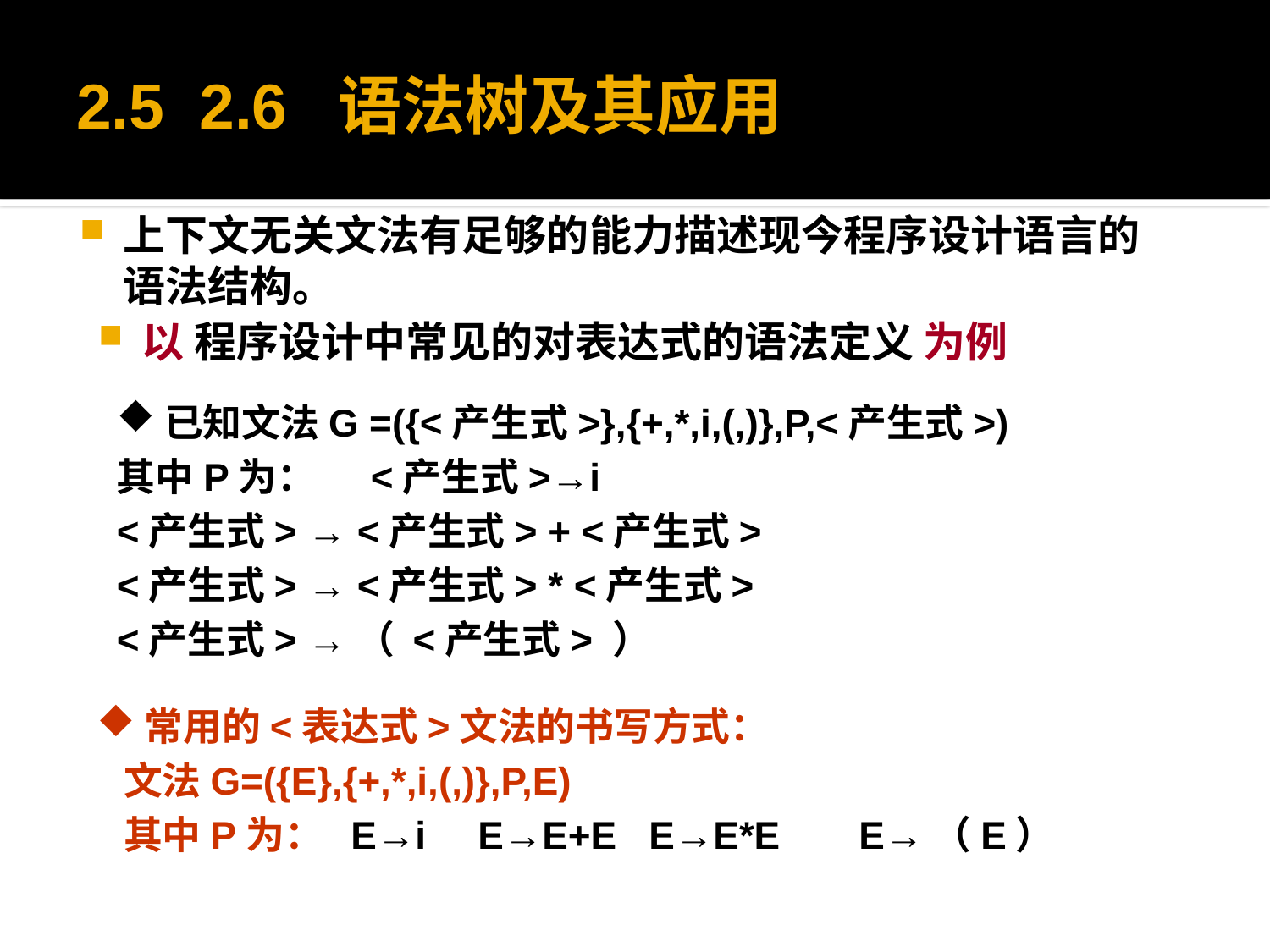

# 2.5  2.6  语法树及其应用
上下文无关文法有足够的能力描述现今程序设计语言的语法结构。
以 程序设计中常见的对表达式的语法定义 为例
已知文法G =({<产生式>},{+,*,i,(,)},P,<产生式>)
其中P为：	<产生式>→i
<产生式> → <产生式> + <产生式>
<产生式> → <产生式> * <产生式>
<产生式> →（ <产生式> ）

常用的<表达式>文法的书写方式：
  文法G=({E},{+,*,i,(,)},P,E)
  其中P为：	E→i 	E→E+E   E→E*E  	E→（E）